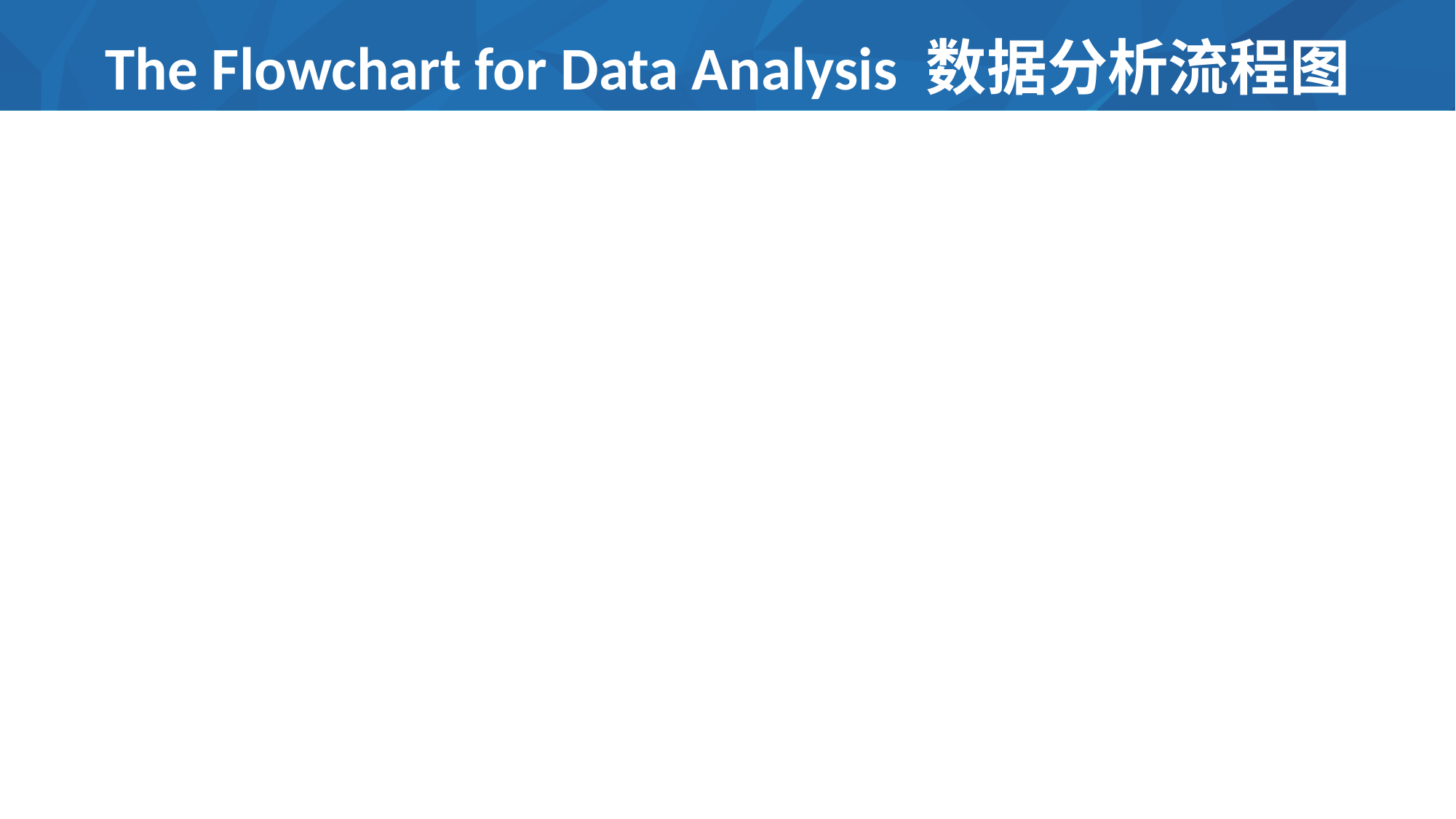

# The Flowchart for Data Analysis 数据分析流程图